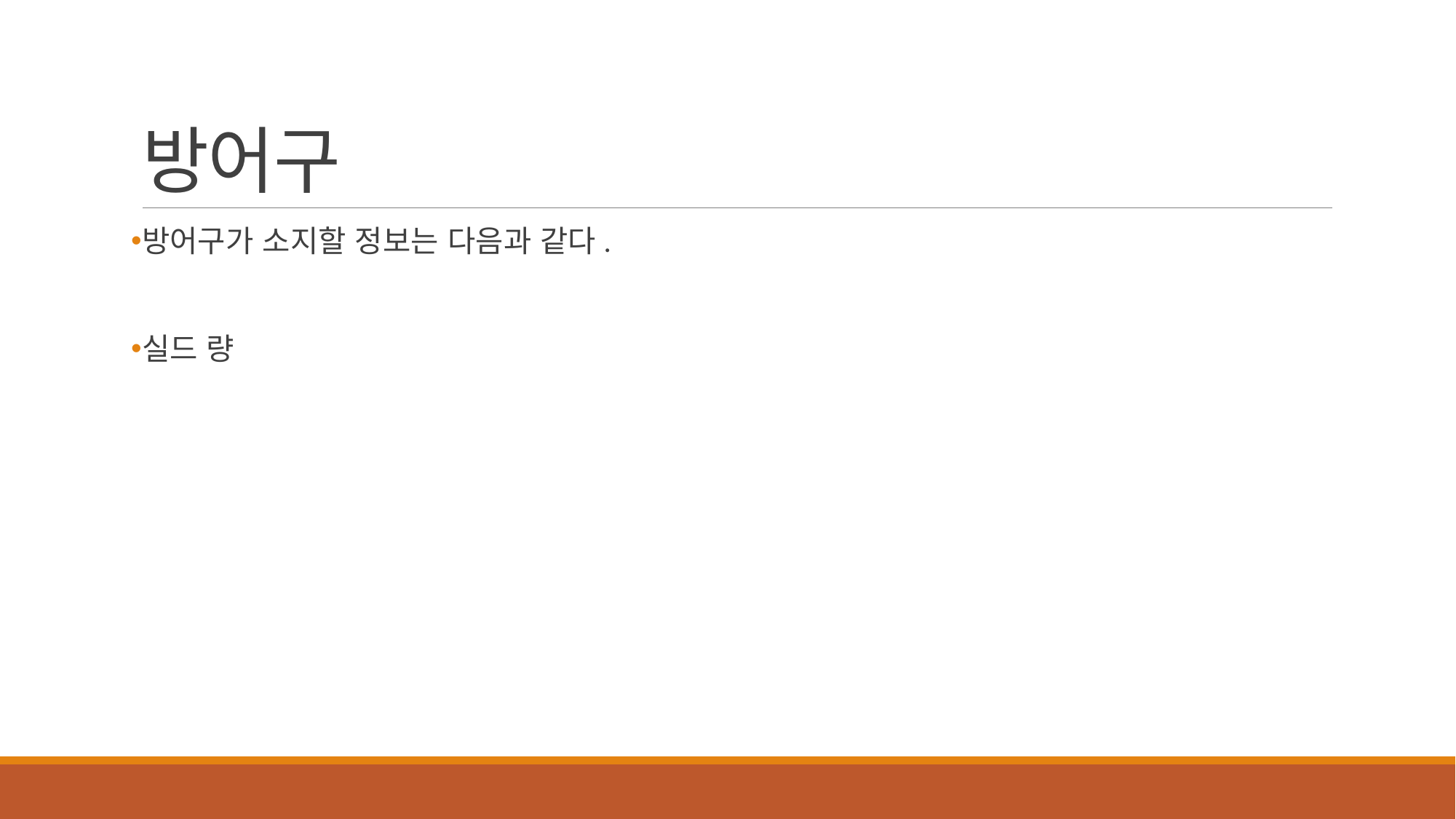

# 방어구
방어구가 소지할 정보는 다음과 같다.

실드 량